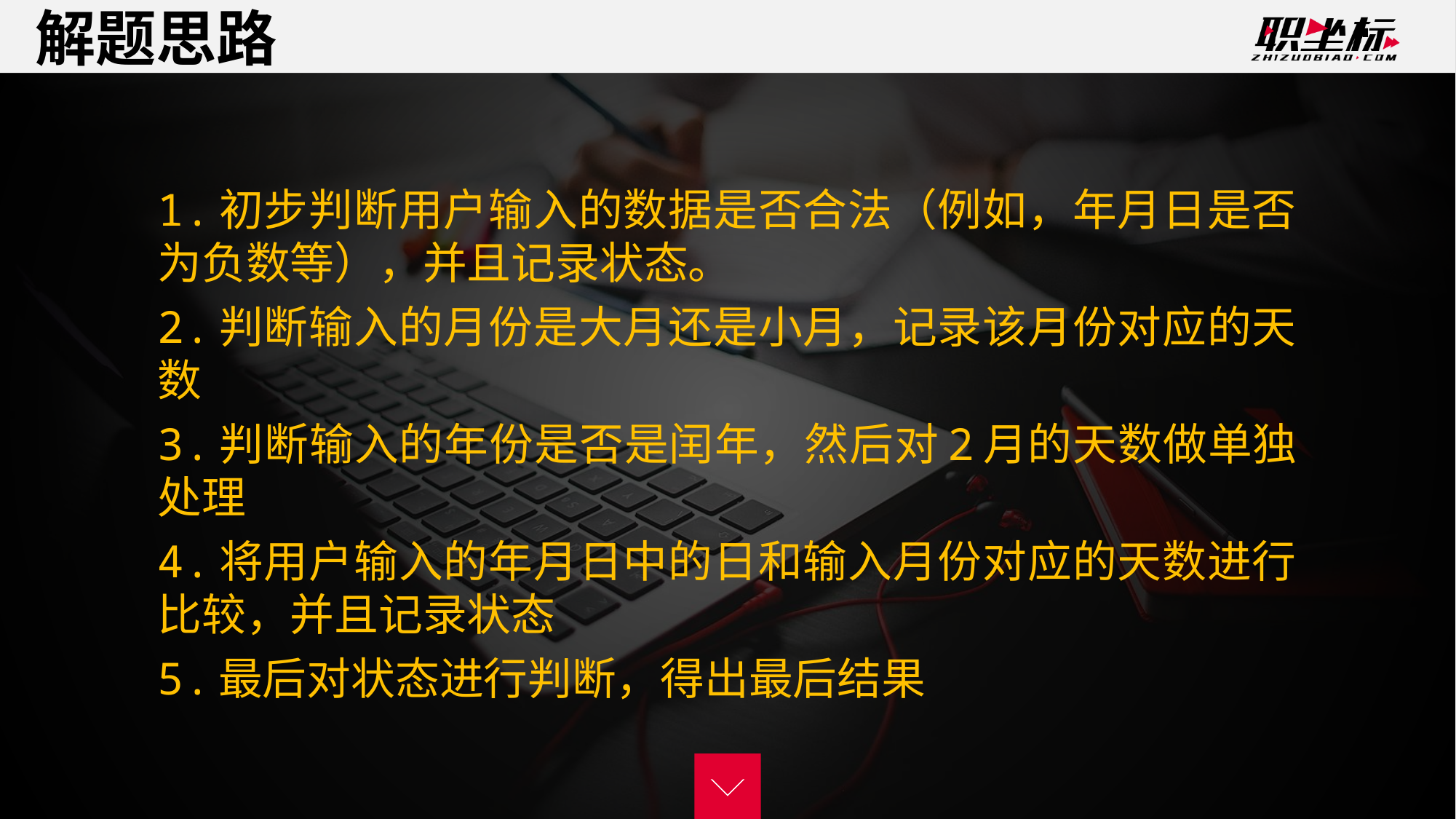

解题思路

1.初步判断用户输入的数据是否合法（例如，年月日是否为负数等），并且记录状态。
2.判断输入的月份是大月还是小月，记录该月份对应的天数
3.判断输入的年份是否是闰年，然后对2月的天数做单独处理
4.将用户输入的年月日中的日和输入月份对应的天数进行比较，并且记录状态
5.最后对状态进行判断，得出最后结果